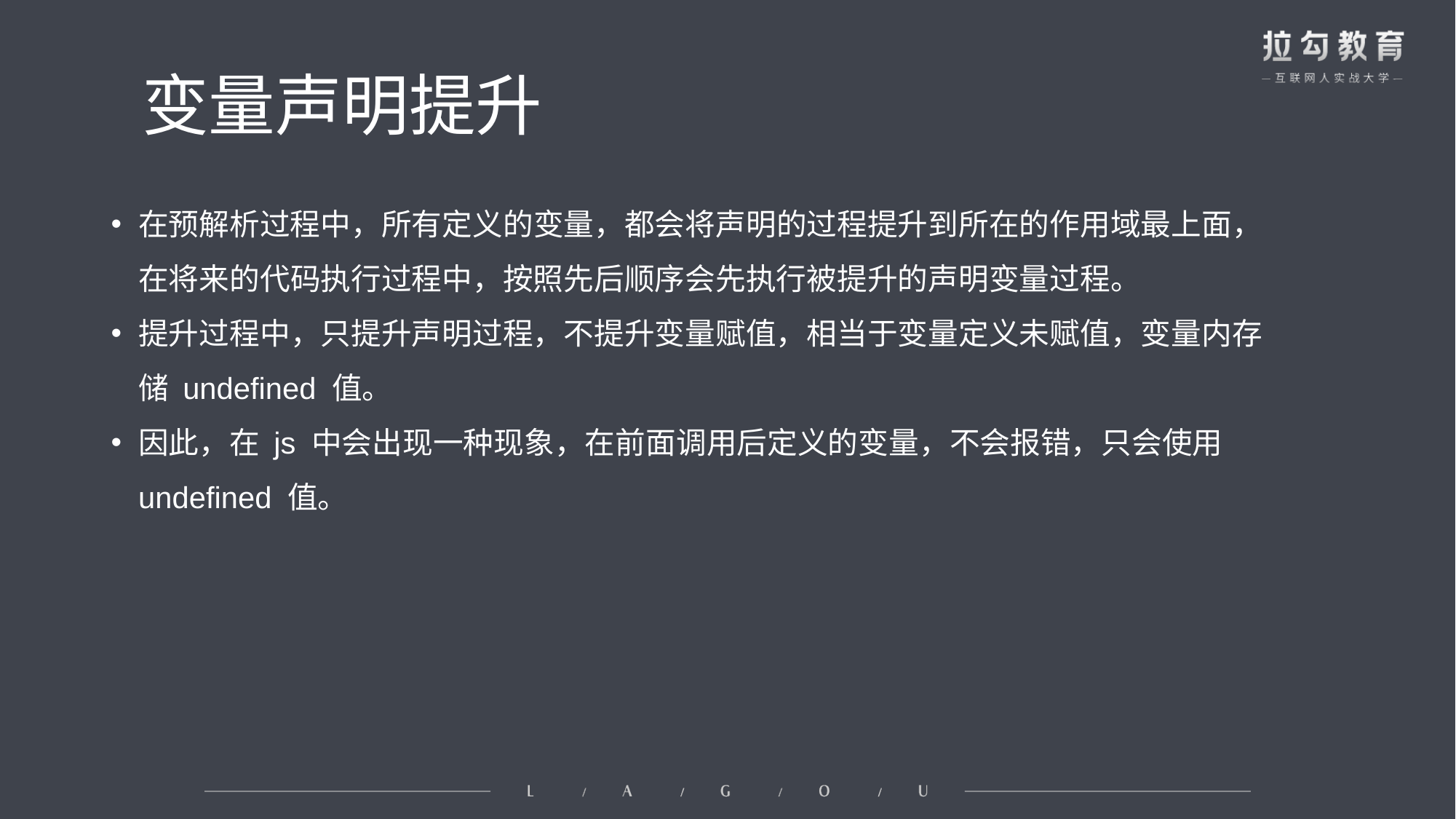

# 变量声明提升
在预解析过程中，所有定义的变量，都会将声明的过程提升到所在的作用域最上面，在将来的代码执行过程中，按照先后顺序会先执行被提升的声明变量过程。
提升过程中，只提升声明过程，不提升变量赋值，相当于变量定义未赋值，变量内存储 undefined 值。
因此，在 js 中会出现一种现象，在前面调用后定义的变量，不会报错，只会使用 undefined 值。